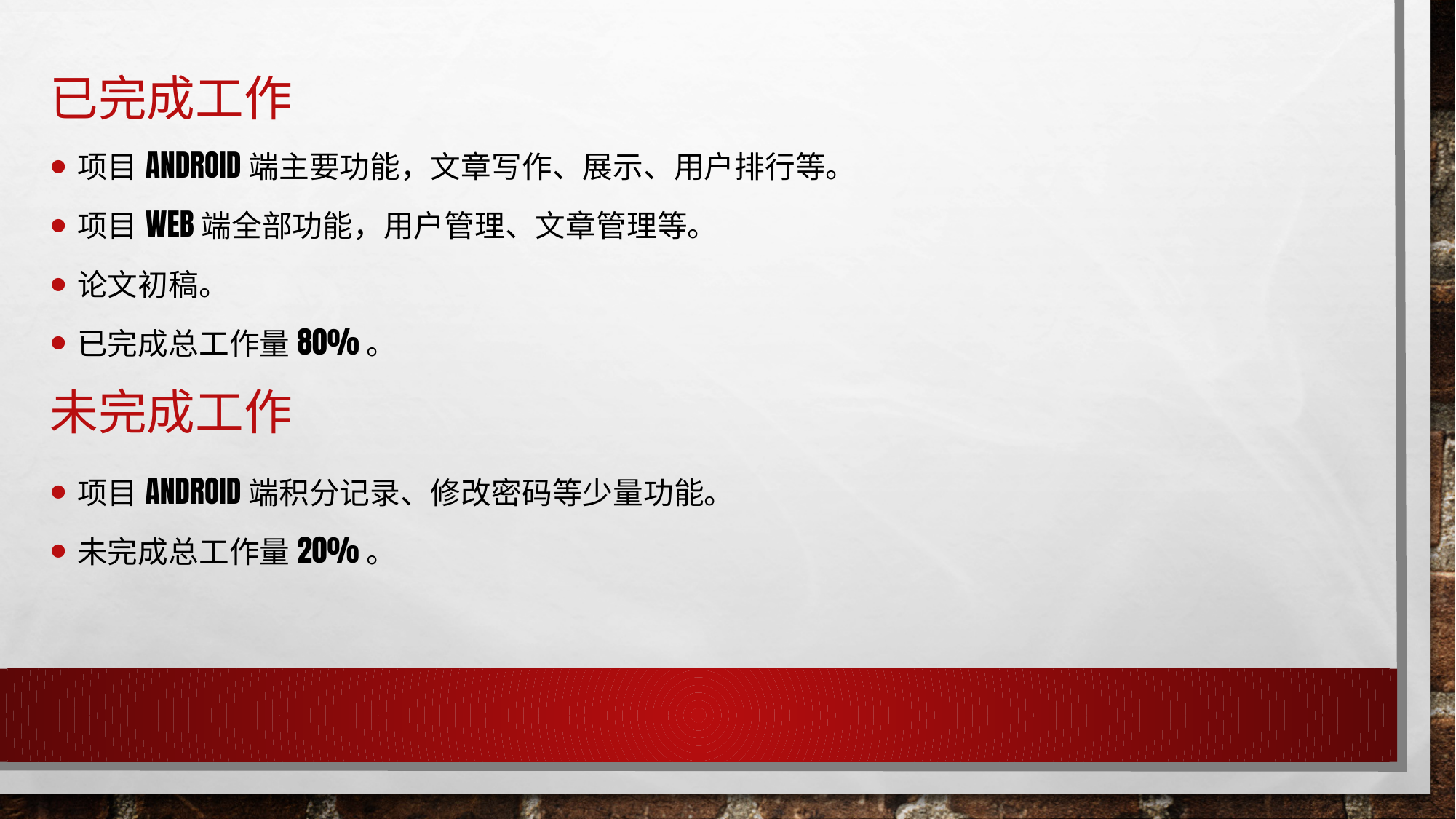

# 已完成工作
项目Android端主要功能，文章写作、展示、用户排行等。
项目Web端全部功能，用户管理、文章管理等。
论文初稿。
已完成总工作量80%。
项目Android端积分记录、修改密码等少量功能。
未完成总工作量20%。
未完成工作